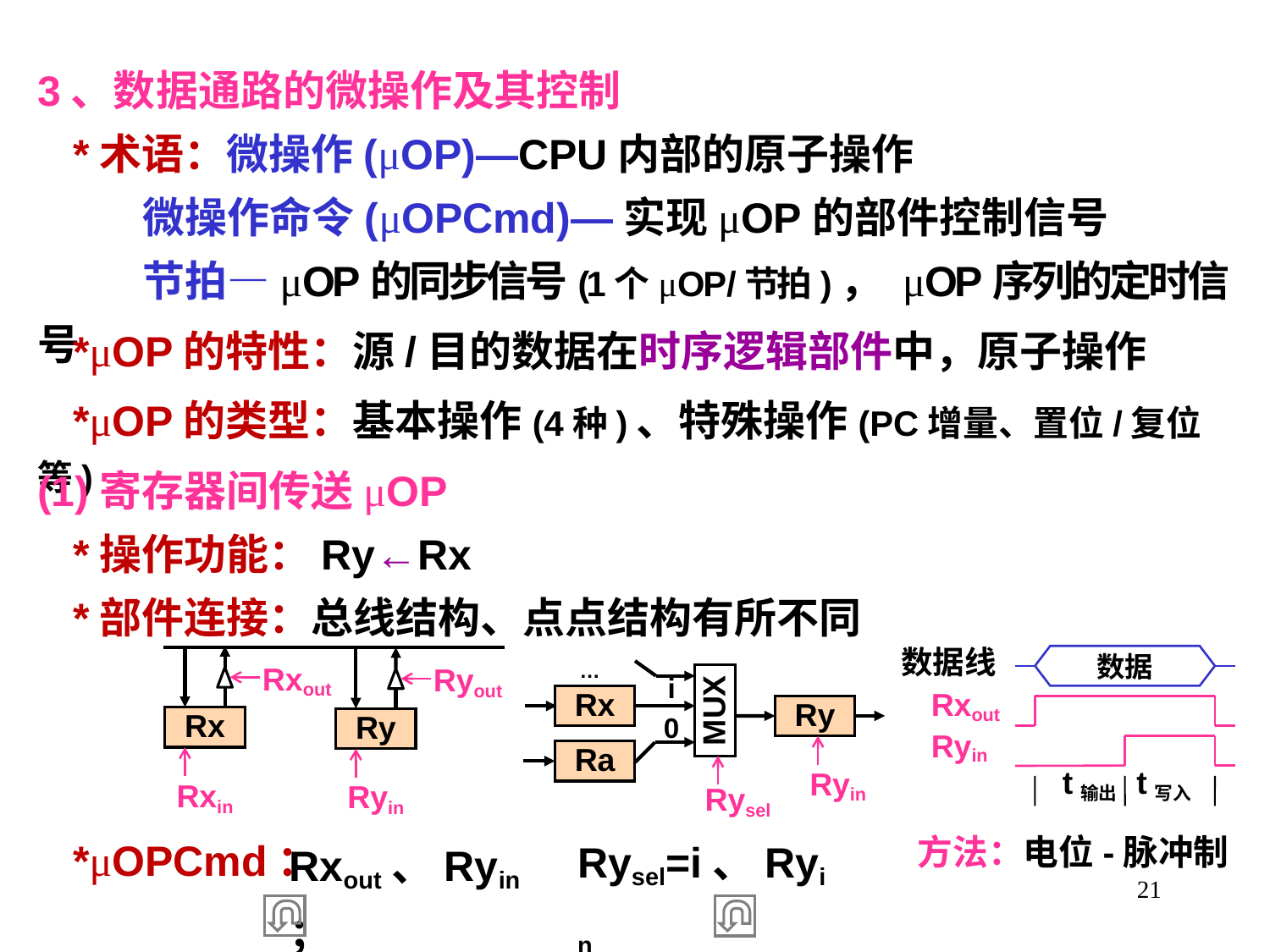

3、数据通路的微操作及其控制
   *术语：微操作(μOP)—CPU内部的原子操作
          微操作命令(μOPCmd)—实现μOP的部件控制信号
          节拍—μOP的同步信号(1个μOP/节拍)， μOP序列的定时信号
   *μOP的特性：源/目的数据在时序逻辑部件中，原子操作
   *μOP的类型：基本操作(4种)、特殊操作(PC增量、置位/复位等)
(1)寄存器间传送μOP
   *操作功能：Ry←Rx
   *部件连接：总线结构、点点结构有所不同

   *μOPCmd：
数据线
数据
Rxout
Ryin
t输出  t写入

方法：电位-脉冲制
Rxout

Ryout

Rx
Ry
Rxin
Ryin
…
i
Rx
MUX
Ry
0
Ra
Ryin
Rysel
Rysel=i、Ryin
Rxout、Ryin；
21